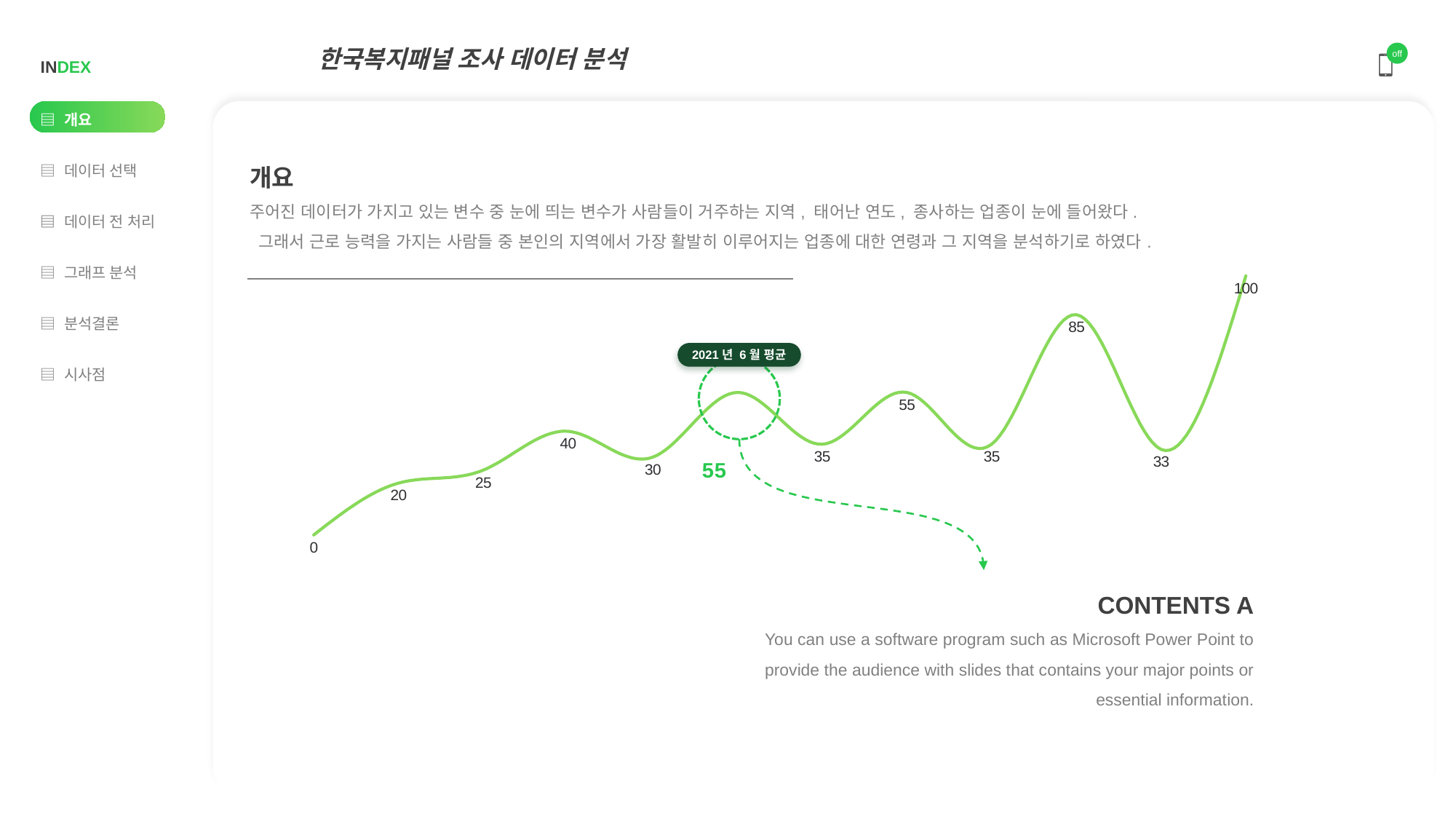

| INDEX |
| --- |
| ▤ 개요 |
| ▤ 데이터 선택 |
| ▤ 데이터 전 처리 |
| ▤ 그래프 분석 |
| ▤ 분석결론 |
| ▤ 시사점 |
|  |
|  |
한국복지패널 조사 데이터 분석
off

개요
주어진 데이터가 가지고 있는 변수 중 눈에 띄는 변수가 사람들이 거주하는 지역, 태어난 연도, 종사하는 업종이 눈에 들어왔다.
 그래서 근로 능력을 가지는 사람들 중 본인의 지역에서 가장 활발히 이루어지는 업종에 대한 연령과 그 지역을 분석하기로 하였다.

### Chart

| Category | 계열 1 |
|---|---|
| 1 | 0.0 |
| 2 | 20.0 |
| 3 | 25.0 |
| 4 | 40.0 |
| 5 | 30.0 |
| 6 | 55.0 |
| 7 | 35.0 |
| 8 | 55.0 |
| 9 | 35.0 |
| 10 | 85.0 |
| 11 | 33.0 |
| 12 | 100.0 |
2021년 6월 평균

CONTENTS A
You can use a software program such as Microsoft Power Point to provide the audience with slides that contains your major points or essential information.